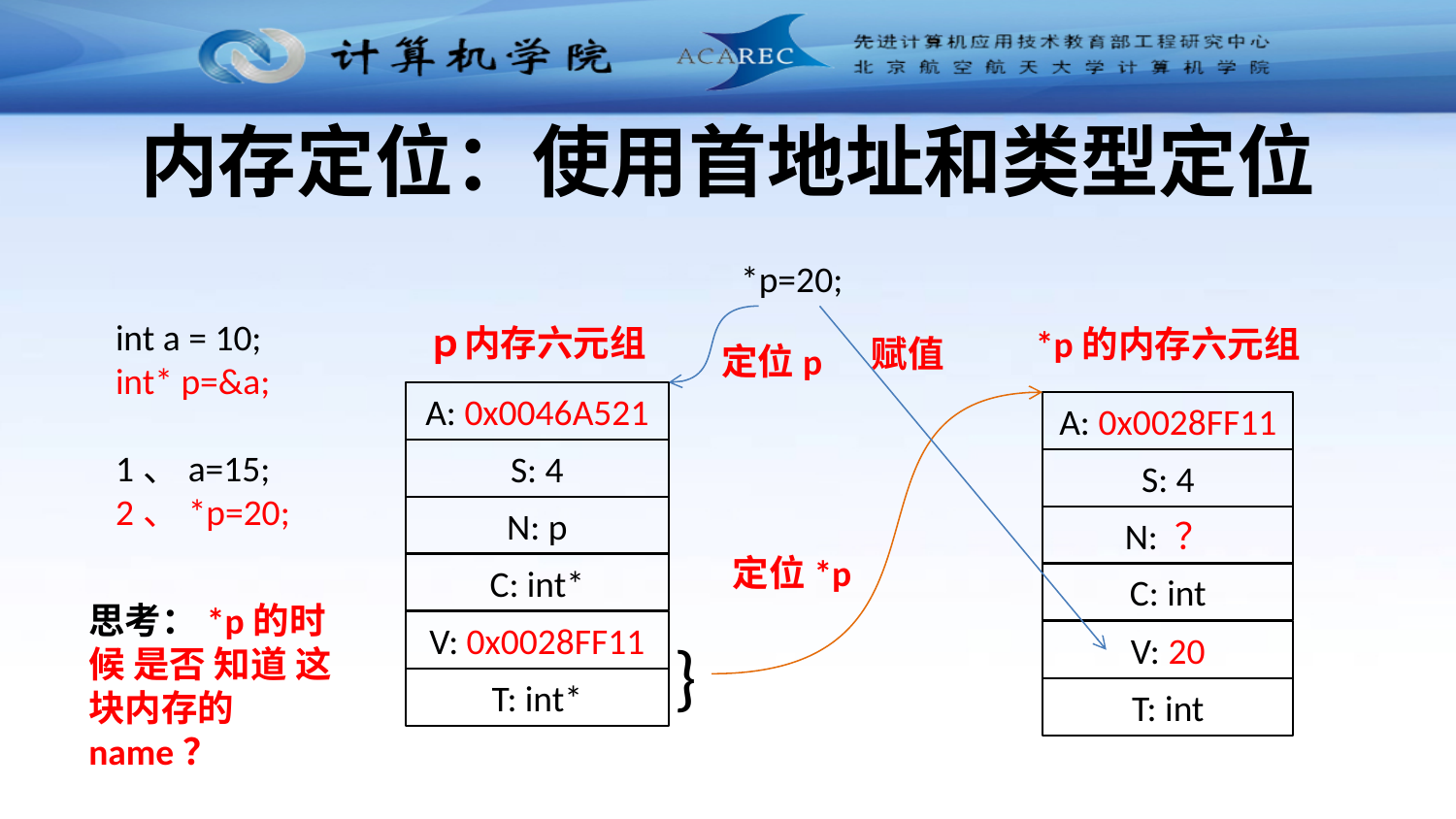

# 内存定位：使用首地址和类型定位
*p=20;
int a = 10;
int* p=&a;

1、a=15;
2、*p=20;
ｐ内存六元组
*p的内存六元组
赋值
定位p
A: 0x0046A521
A: 0x0028FF11
S: 4
N: ？
C: int
V: 20
T: int
S: 4
N: p
定位*p
C: int*
思考：*p的时候 是否 知道 这块内存的 name？
V: 0x0028FF11
}
T: int*